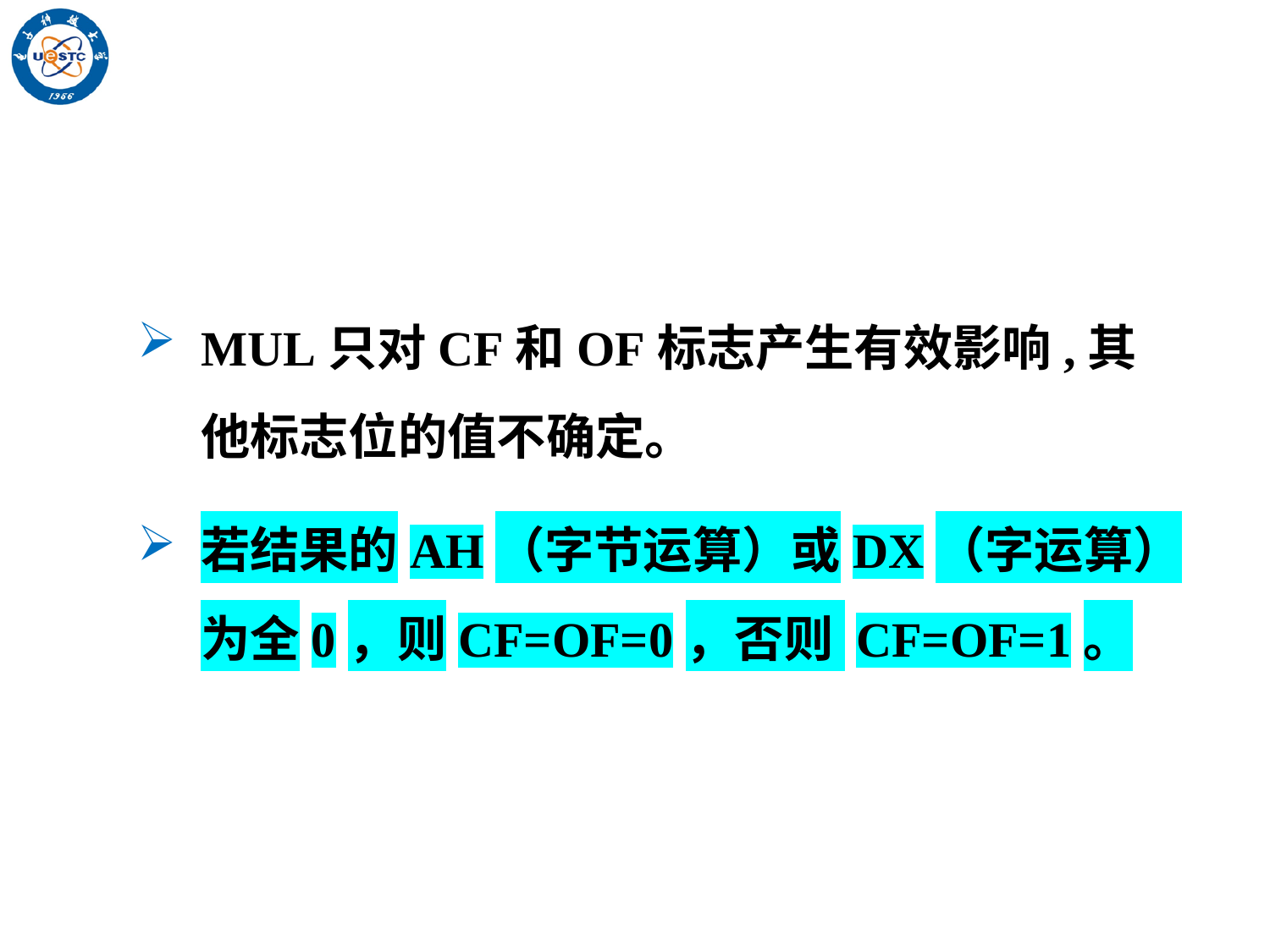

MUL只对CF和OF标志产生有效影响,其他标志位的值不确定。
若结果的AH（字节运算）或DX（字运算）为全0，则CF=OF=0，否则 CF=OF=1。